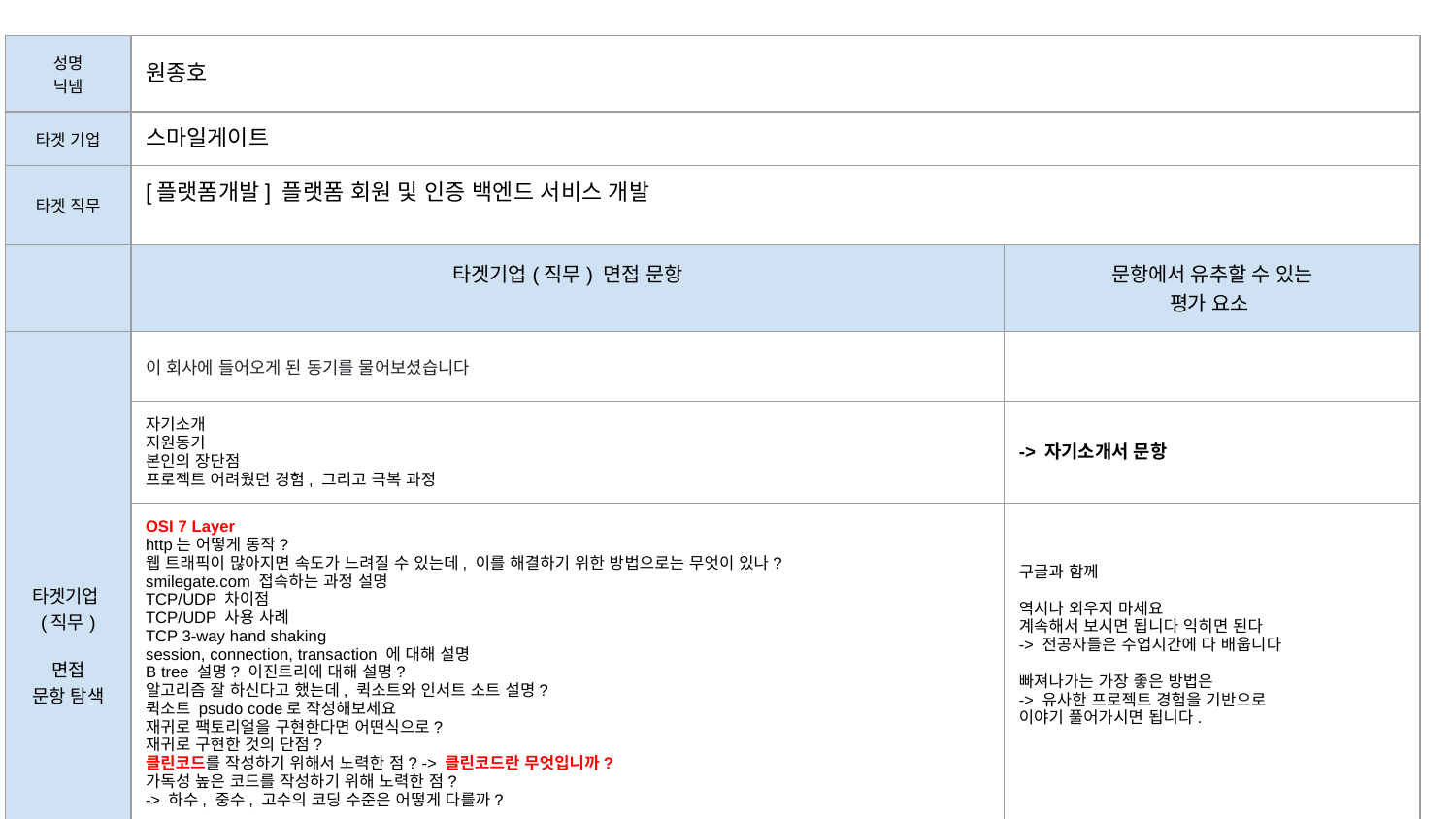

| 성명 닉넴 | 원종호 |  |
| --- | --- | --- |
| 타겟 기업 | 스마일게이트 |  |
| 타겟 직무 | [플랫폼개발] 플랫폼 회원 및 인증 백엔드 서비스 개발 |  |
|  | 타겟기업(직무) 면접 문항 | 문항에서 유추할 수 있는 평가 요소 |
| 타겟기업(직무) 면접 문항 탐색 | 이 회사에 들어오게 된 동기를 물어보셨습니다 |  |
|  | 자기소개 지원동기 본인의 장단점 프로젝트 어려웠던 경험, 그리고 극복 과정 | -> 자기소개서 문항 |
|  | OSI 7 Layer http는 어떻게 동작? 웹 트래픽이 많아지면 속도가 느려질 수 있는데, 이를 해결하기 위한 방법으로는 무엇이 있나? smilegate.com 접속하는 과정 설명 TCP/UDP 차이점 TCP/UDP 사용 사례 TCP 3-way hand shaking session, connection, transaction 에 대해 설명 B tree 설명? 이진트리에 대해 설명? 알고리즘 잘 하신다고 했는데, 퀵소트와 인서트 소트 설명? 퀵소트 psudo code로 작성해보세요 재귀로 팩토리얼을 구현한다면 어떤식으로? 재귀로 구현한 것의 단점? 클린코드를 작성하기 위해서 노력한 점? -> 클린코드란 무엇입니까? 가독성 높은 코드를 작성하기 위해 노력한 점? -> 하수, 중수, 고수의 코딩 수준은 어떻게 다를까? | 구글과 함께 역시나 외우지 마세요 계속해서 보시면 됩니다 익히면 된다 -> 전공자들은 수업시간에 다 배웁니다 빠져나가는 가장 좋은 방법은 -> 유사한 프로젝트 경험을 기반으로 이야기 풀어가시면 됩니다. |
|  | 인류에 기여할만한 프로그램을 만들기위해 노력하고 있는점? | -> 인류 = 기업 / 기업이 발전하면 인류에 이바지 하는것 |
|  |  |  |